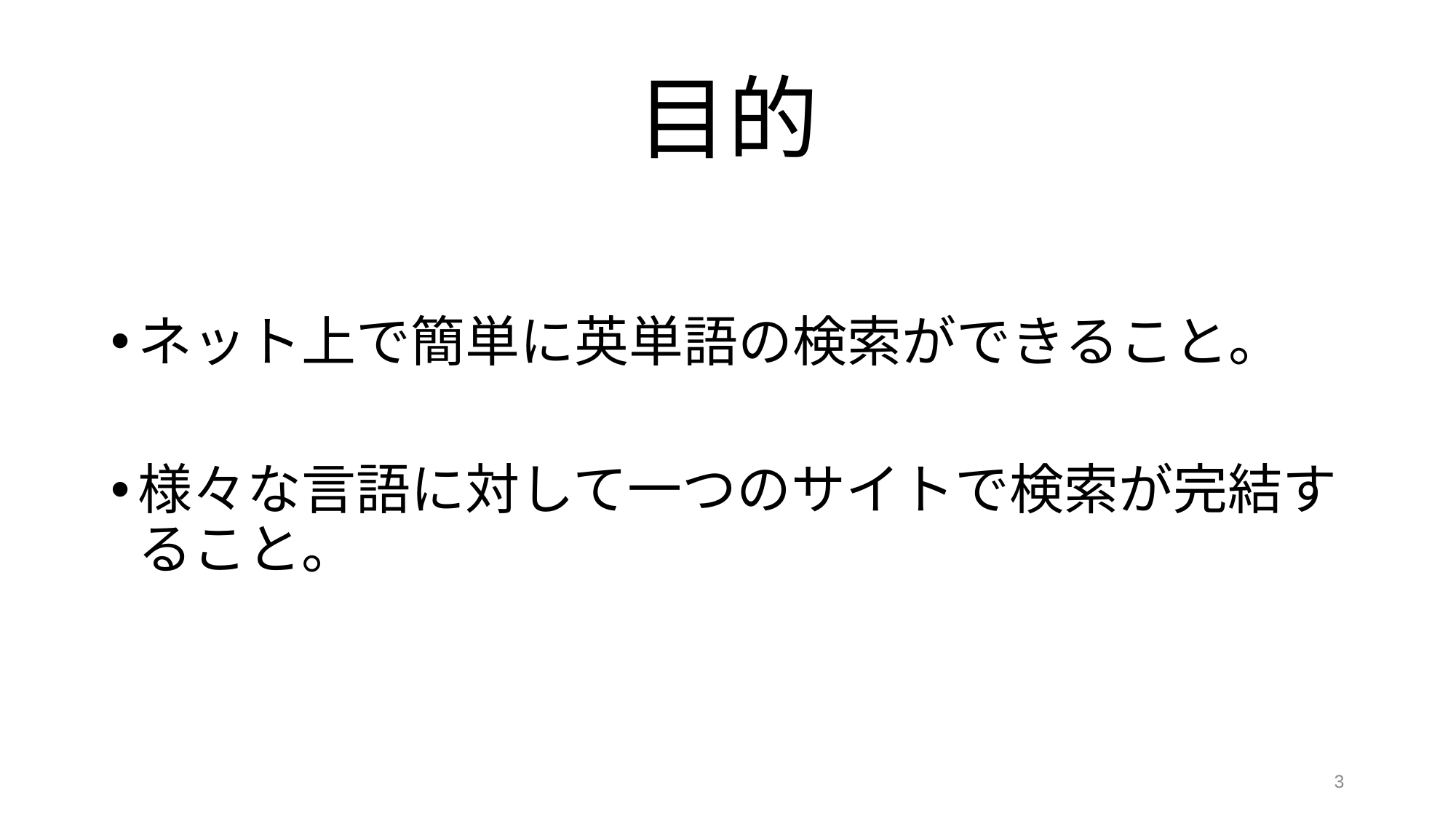

# 目的
ネット上で簡単に英単語の検索ができること。

様々な言語に対して一つのサイトで検索が完結すること。

3